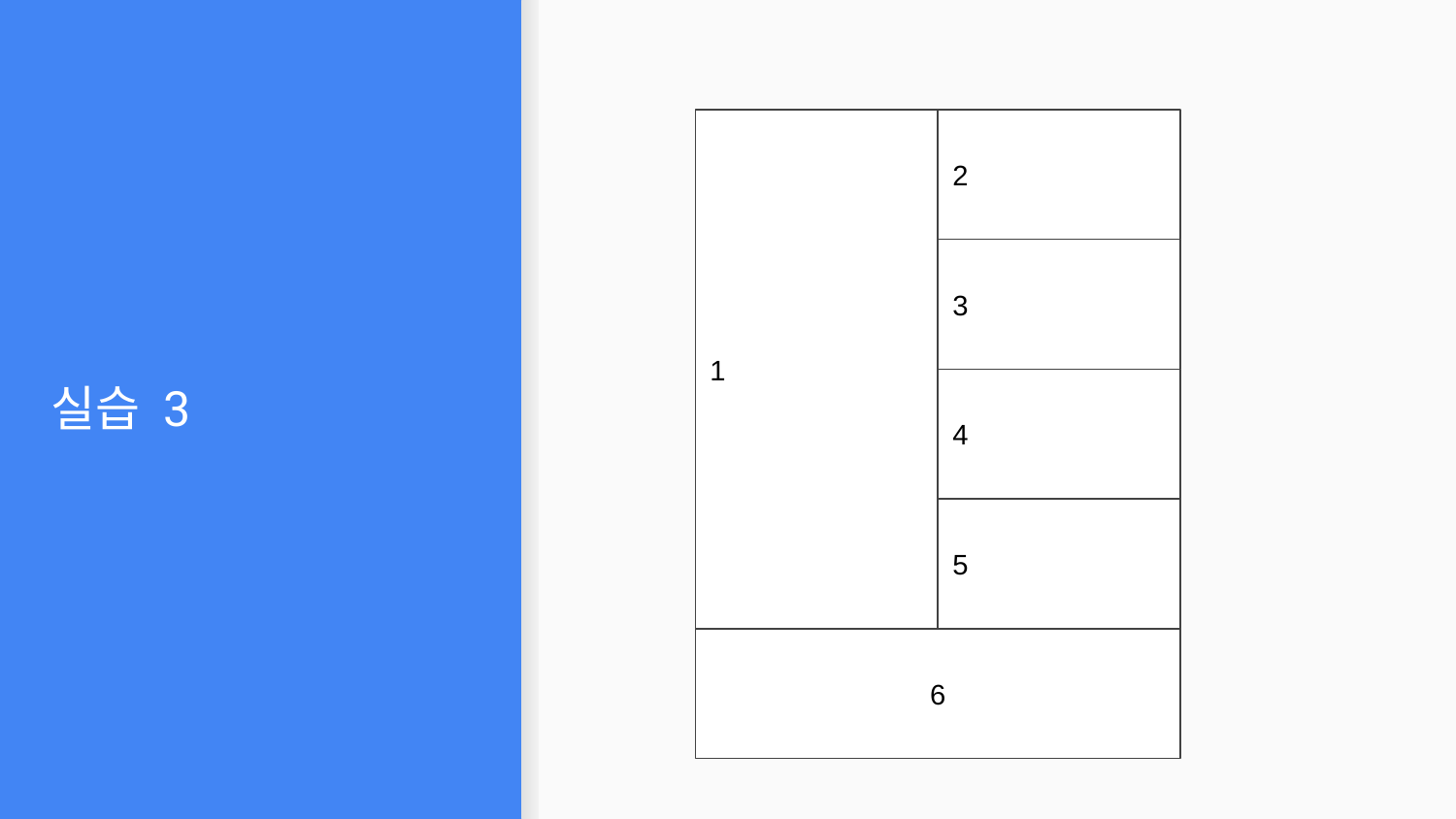

# 실습 3
1
2
3
4
5
6